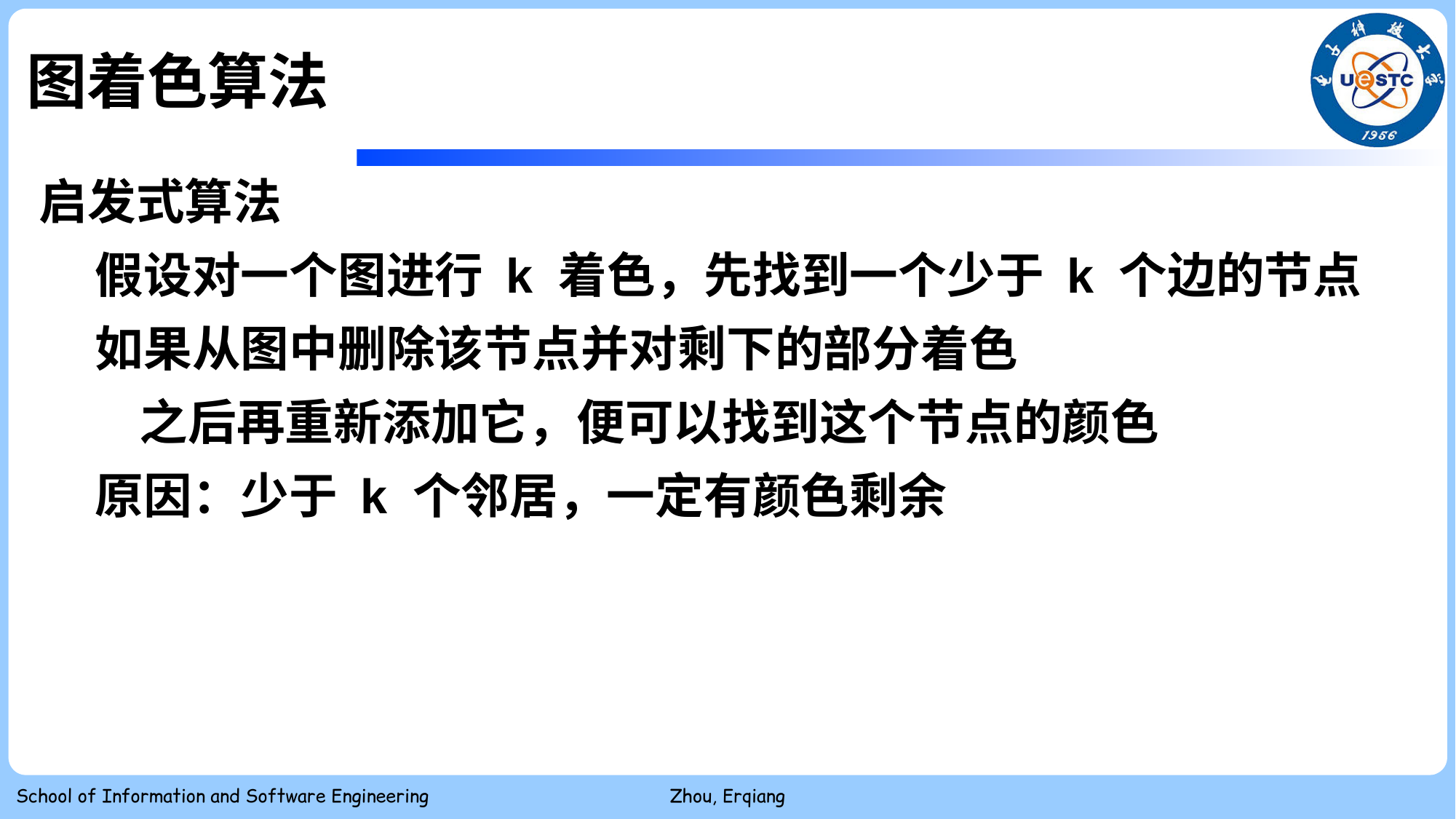

# 图着色算法
启发式算法
    假设对一个图进行 k 着色，先找到一个少于 k 个边的节点
    如果从图中删除该节点并对剩下的部分着色
        之后再重新添加它，便可以找到这个节点的颜色
    原因：少于 k 个邻居，一定有颜色剩余
School of Information and Software Engineering
Zhou, Erqiang
48